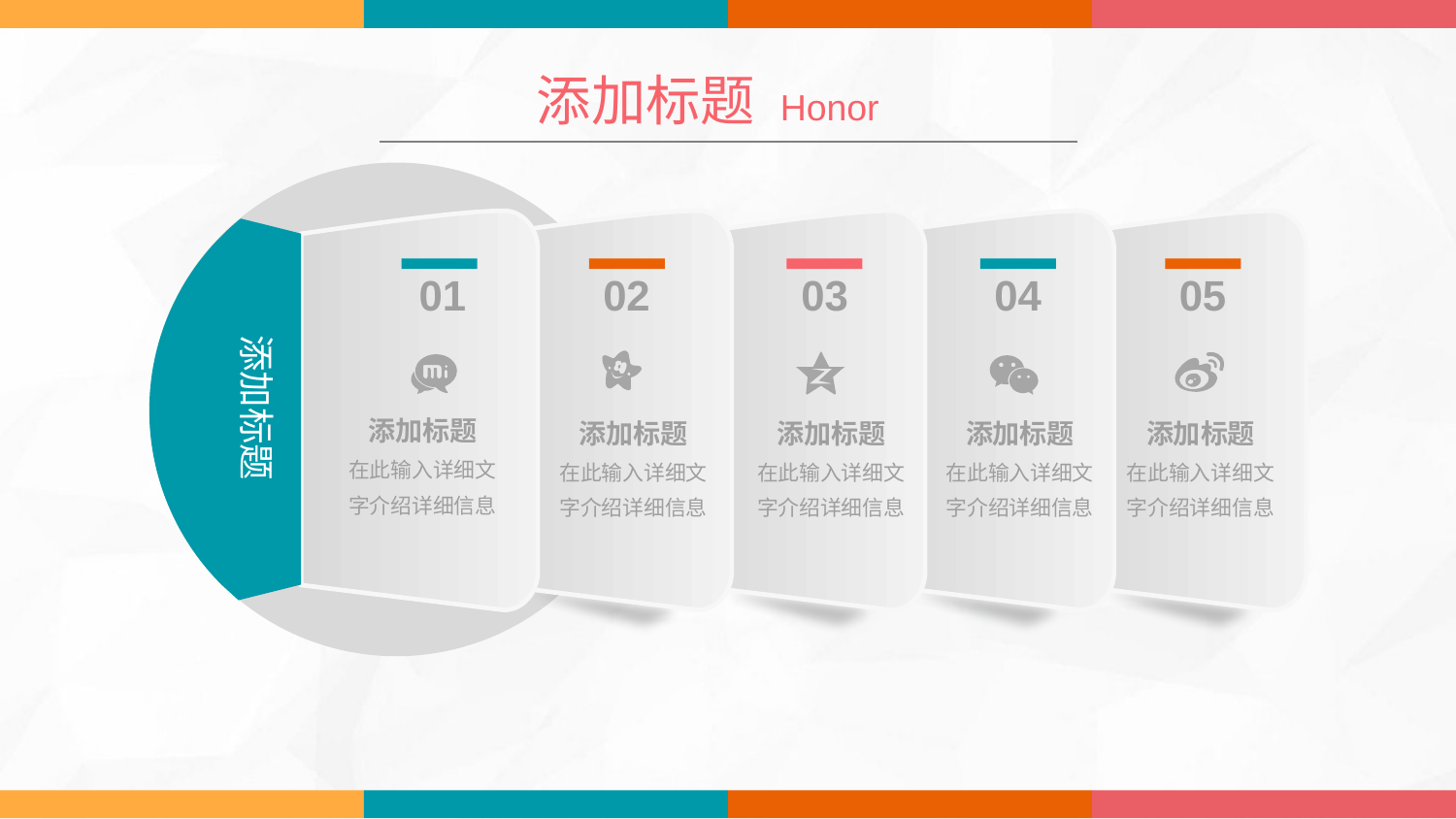

添加标题 Honor

01
02
03
04
05
添加标题

添加标题
在此输入详细文
字介绍详细信息
添加标题
在此输入详细文
字介绍详细信息
添加标题
在此输入详细文
字介绍详细信息
添加标题
在此输入详细文
字介绍详细信息
添加标题
在此输入详细文
字介绍详细信息